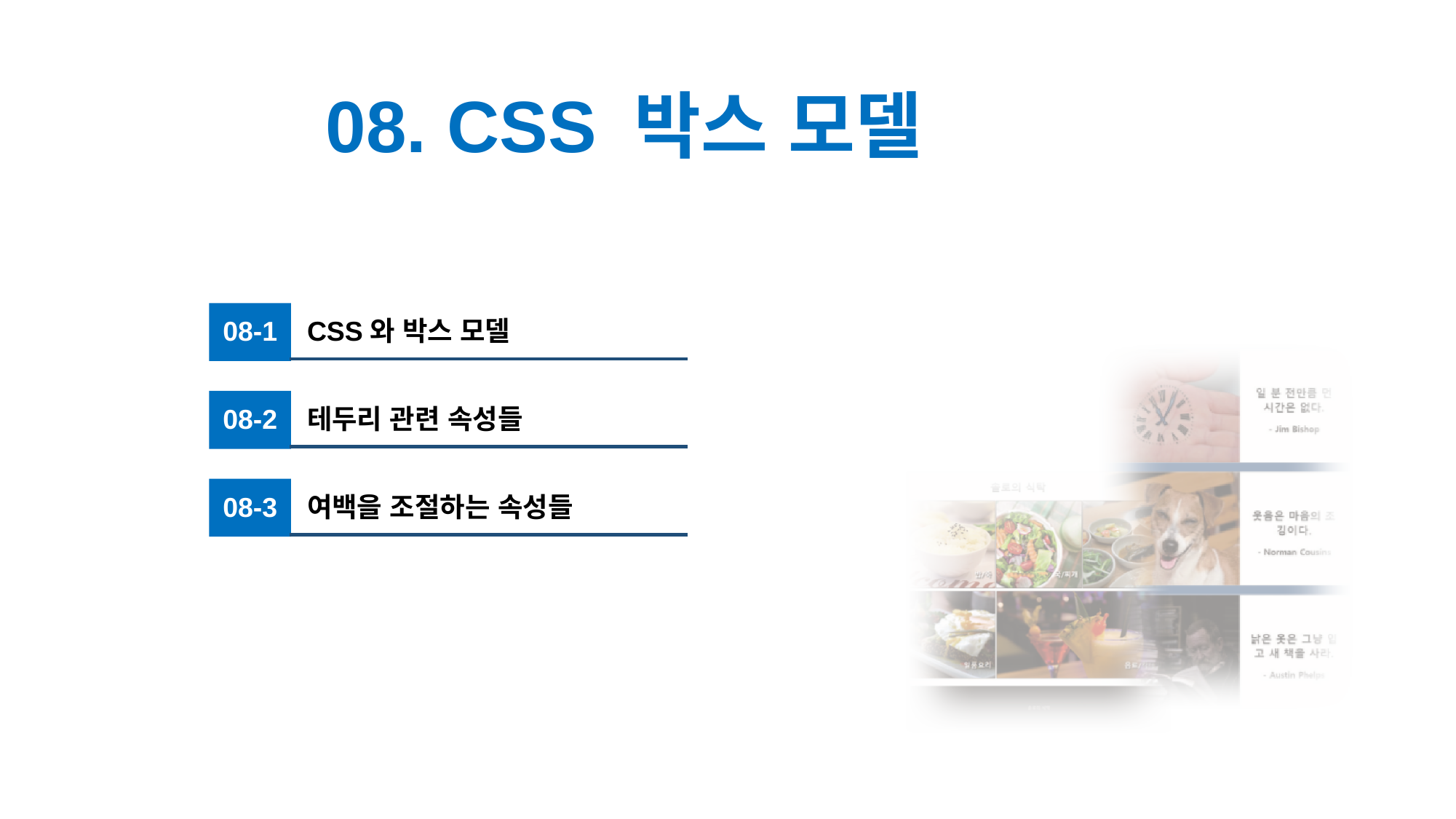

# 08. CSS 박스 모델
08-1
CSS와 박스 모델
08-2
테두리 관련 속성들
08-3
여백을 조절하는 속성들